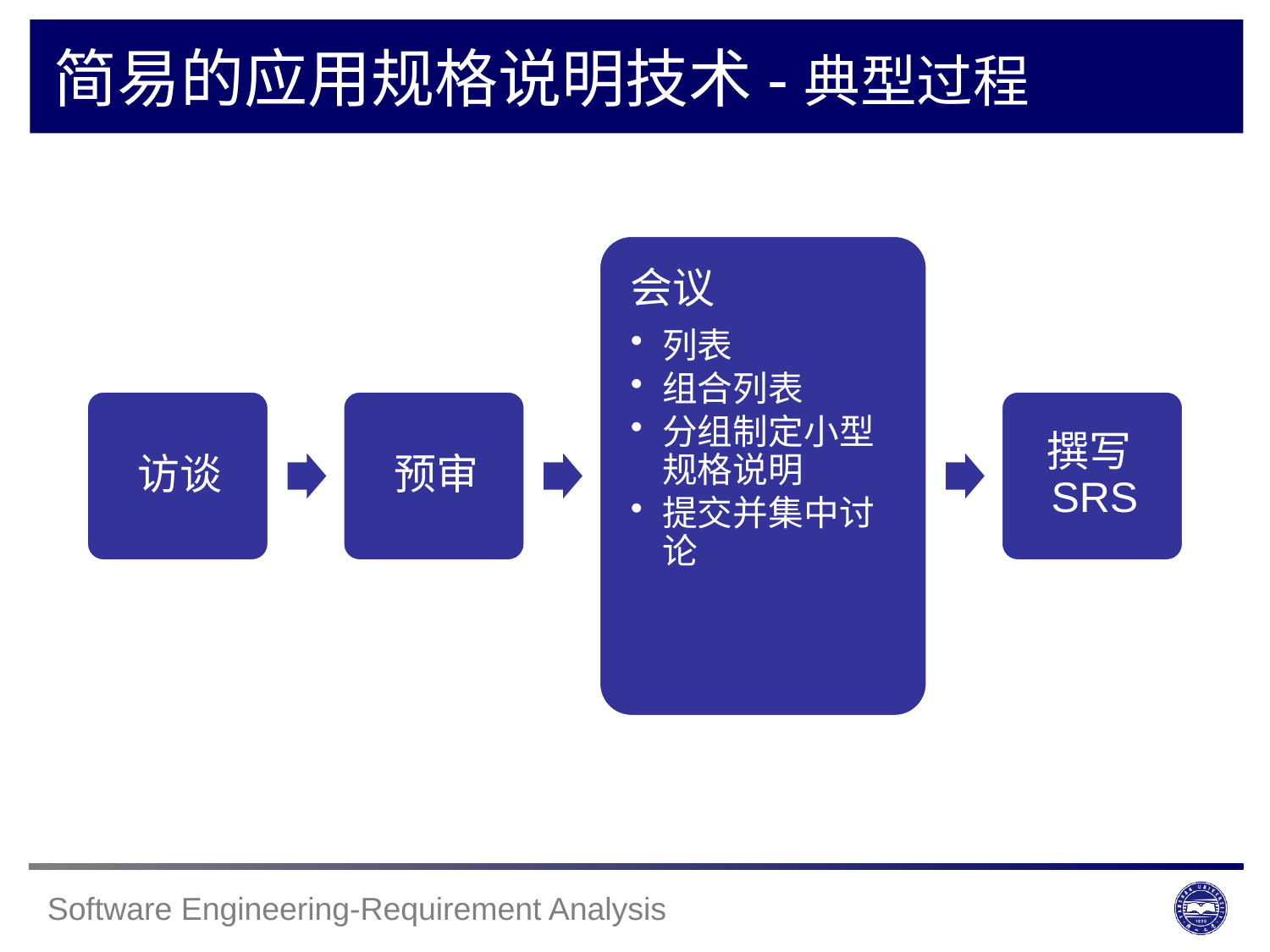

简易的应用规格说明技术-典型过程
访谈

预审

会议
列表
组合列表
分组制定小型规格说明
提交并集中讨论

撰写SRS